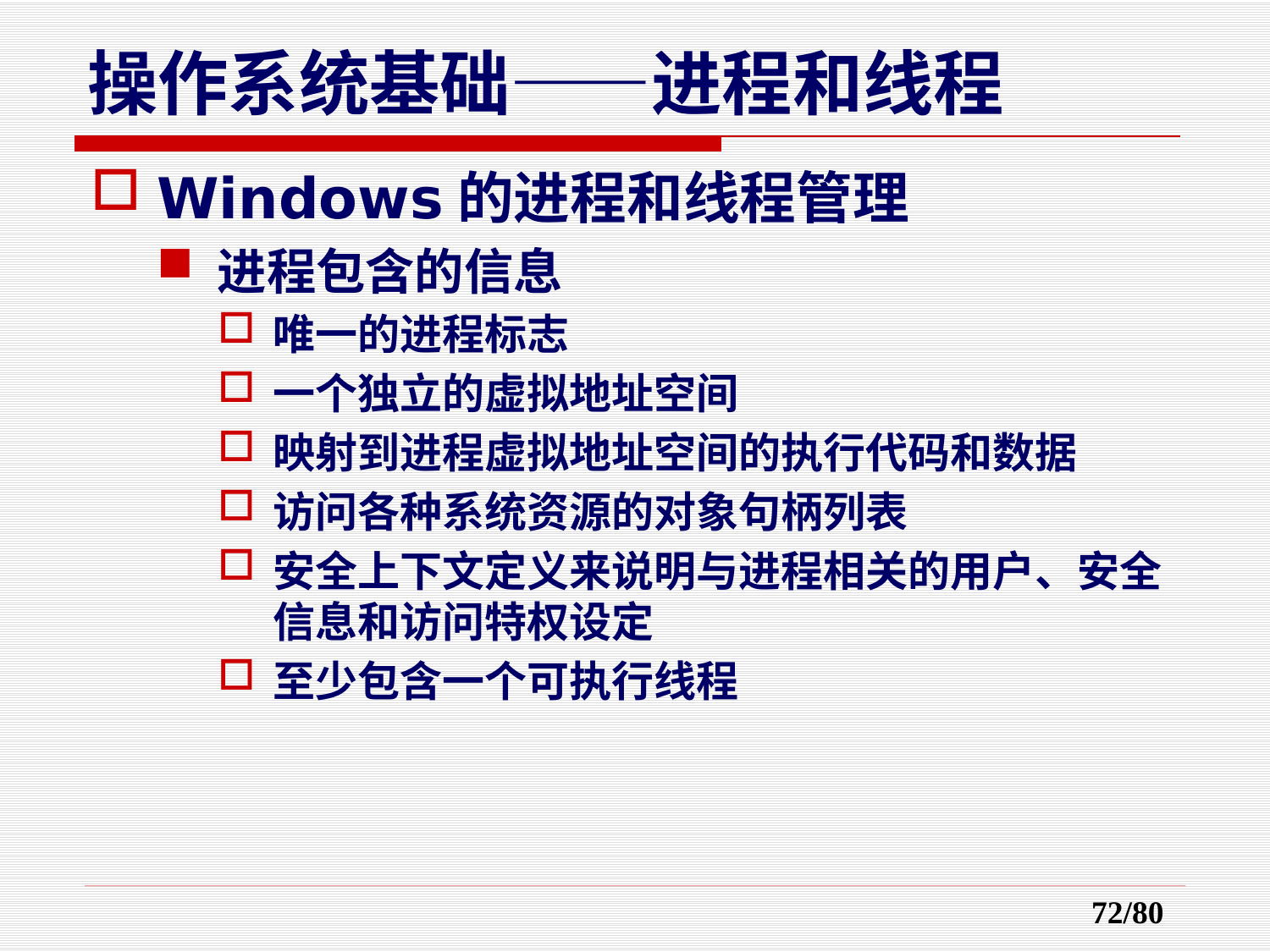

# 操作系统基础——进程和线程
Windows的进程和线程管理
进程包含的信息
唯一的进程标志
一个独立的虚拟地址空间
映射到进程虚拟地址空间的执行代码和数据
访问各种系统资源的对象句柄列表
安全上下文定义来说明与进程相关的用户、安全信息和访问特权设定
至少包含一个可执行线程